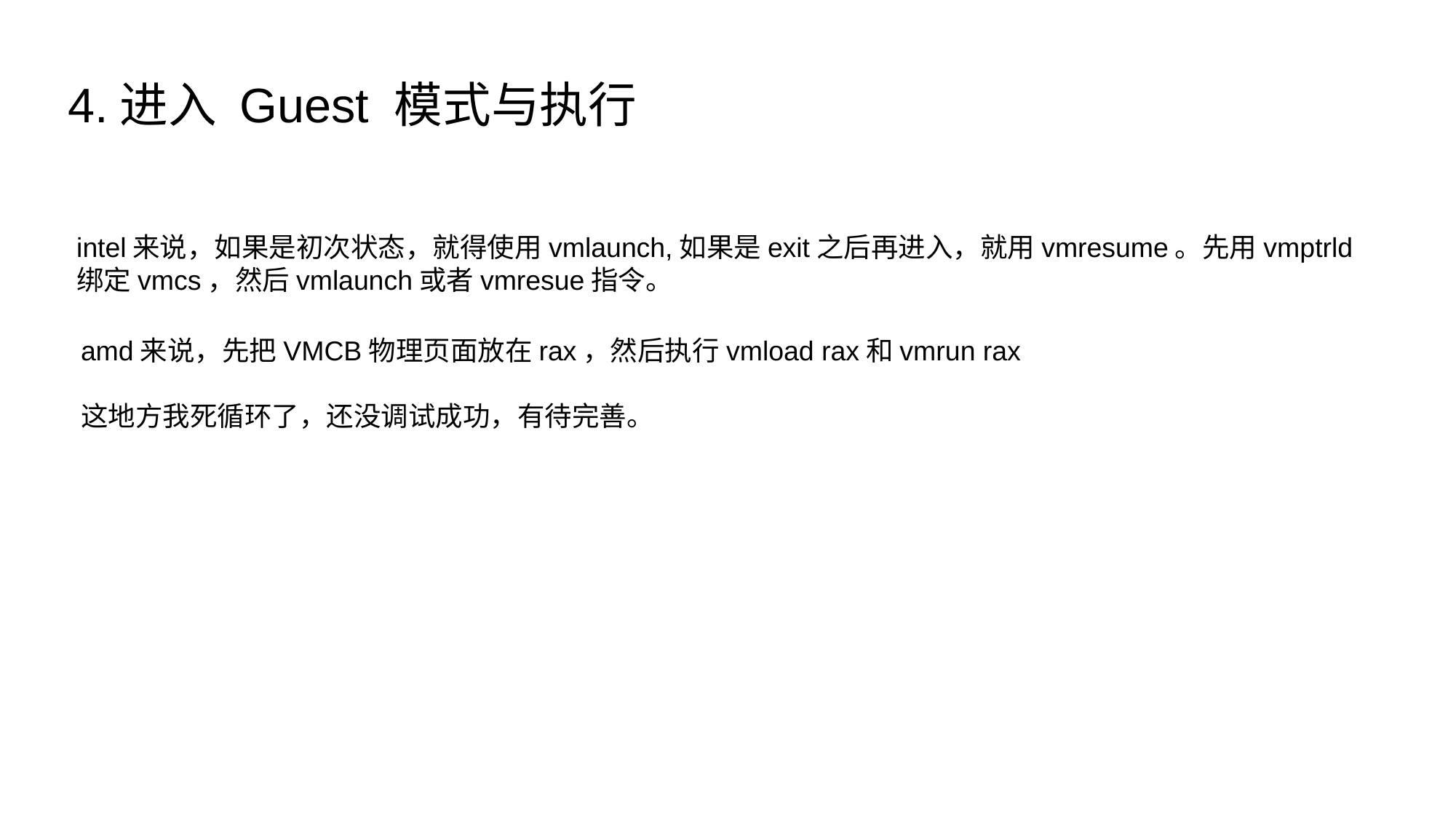

4.进入 Guest 模式与执行

intel来说，如果是初次状态，就得使用vmlaunch,如果是exit之后再进入，就用vmresume。先用vmptrld绑定vmcs，然后vmlaunch或者vmresue指令。
amd来说，先把VMCB物理页面放在rax，然后执行vmload rax和vmrun rax
这地方我死循环了，还没调试成功，有待完善。
24